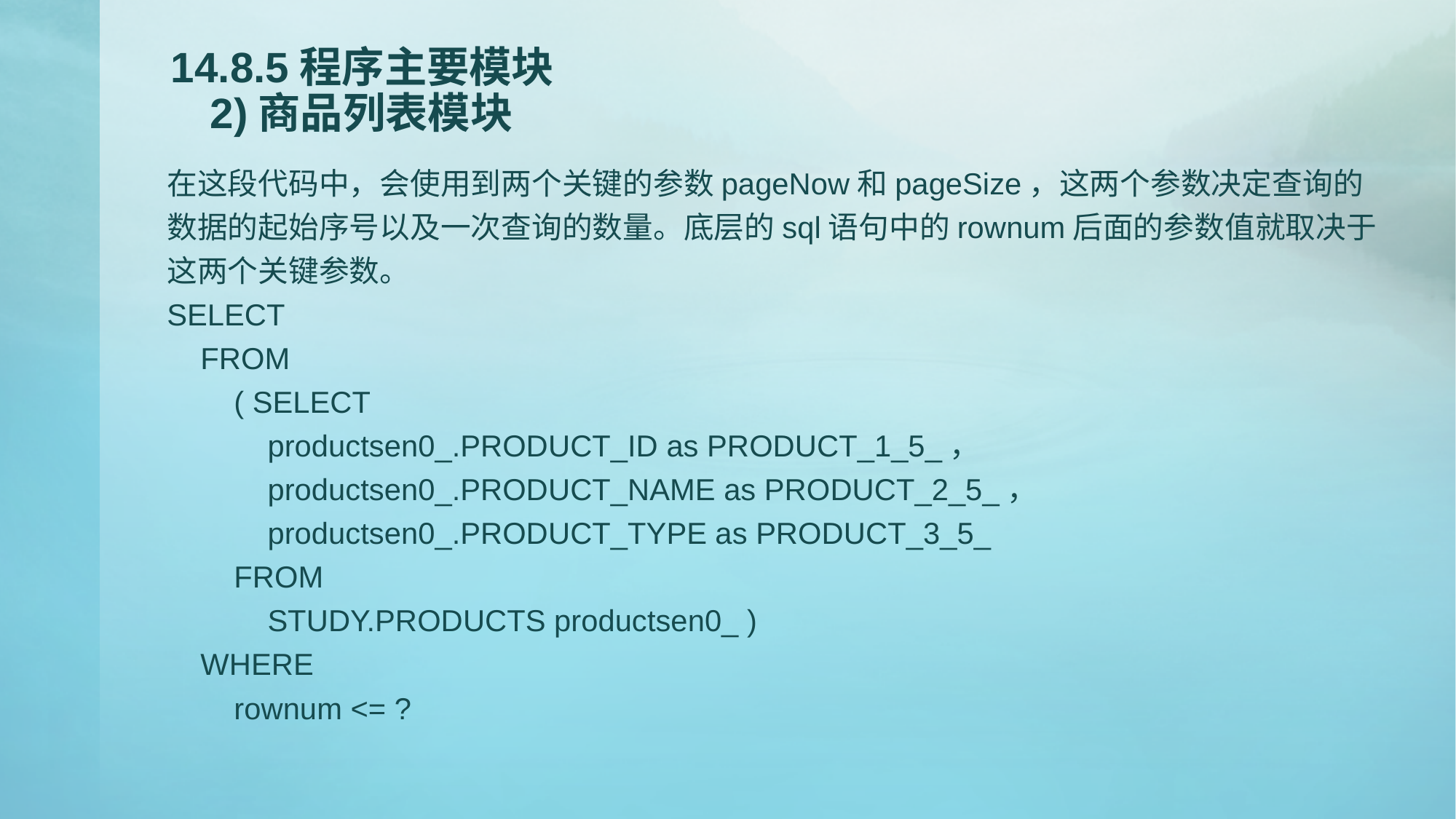

# 14.8.5程序主要模块 2)商品列表模块
在这段代码中，会使用到两个关键的参数pageNow和pageSize，这两个参数决定查询的数据的起始序号以及一次查询的数量。底层的sql语句中的rownum后面的参数值就取决于这两个关键参数。
SELECT
    FROM
        ( SELECT
            productsen0_.PRODUCT_ID as PRODUCT_1_5_，
            productsen0_.PRODUCT_NAME as PRODUCT_2_5_，
            productsen0_.PRODUCT_TYPE as PRODUCT_3_5_
        FROM
            STUDY.PRODUCTS productsen0_ )
    WHERE
        rownum <= ?